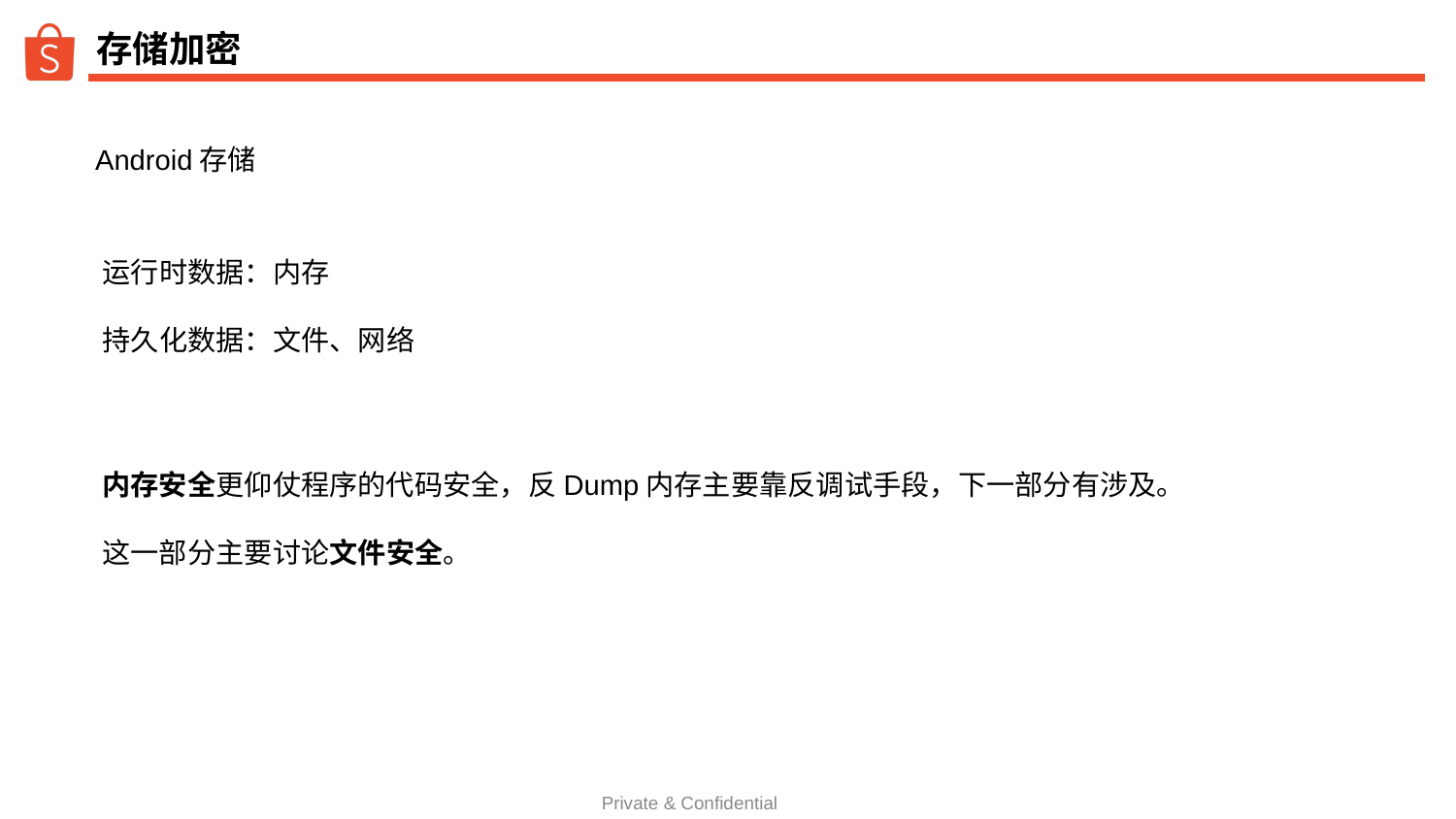

# 存储加密
Android存储
运行时数据：内存

持久化数据：文件、网络
内存安全更仰仗程序的代码安全，反Dump内存主要靠反调试手段，下一部分有涉及。

这一部分主要讨论文件安全。

Private & Confidential